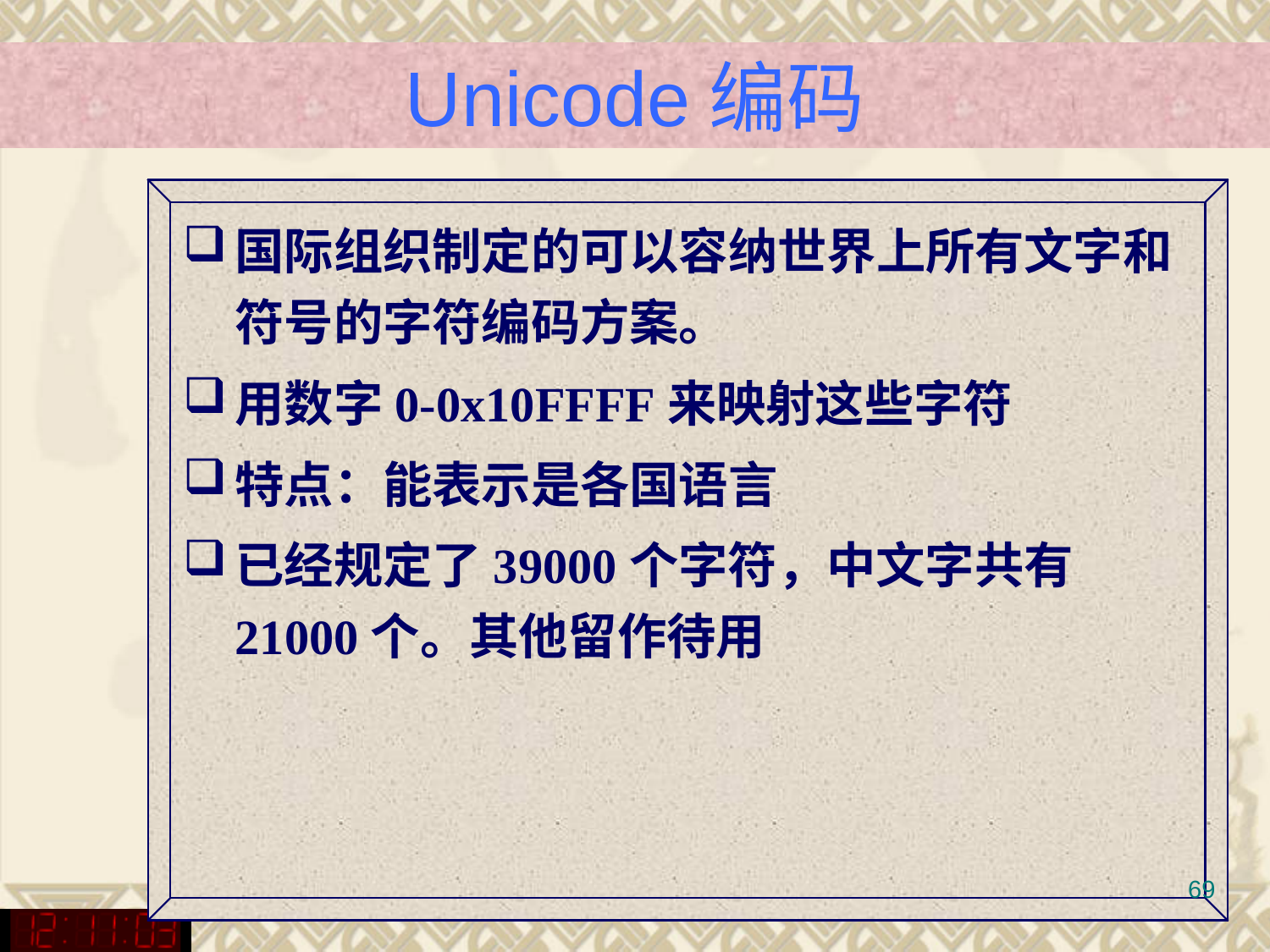

# Unicode编码

国际组织制定的可以容纳世界上所有文字和符号的字符编码方案。
用数字0-0x10FFFF来映射这些字符
特点：能表示是各国语言
已经规定了39000个字符，中文字共有21000个。其他留作待用

69